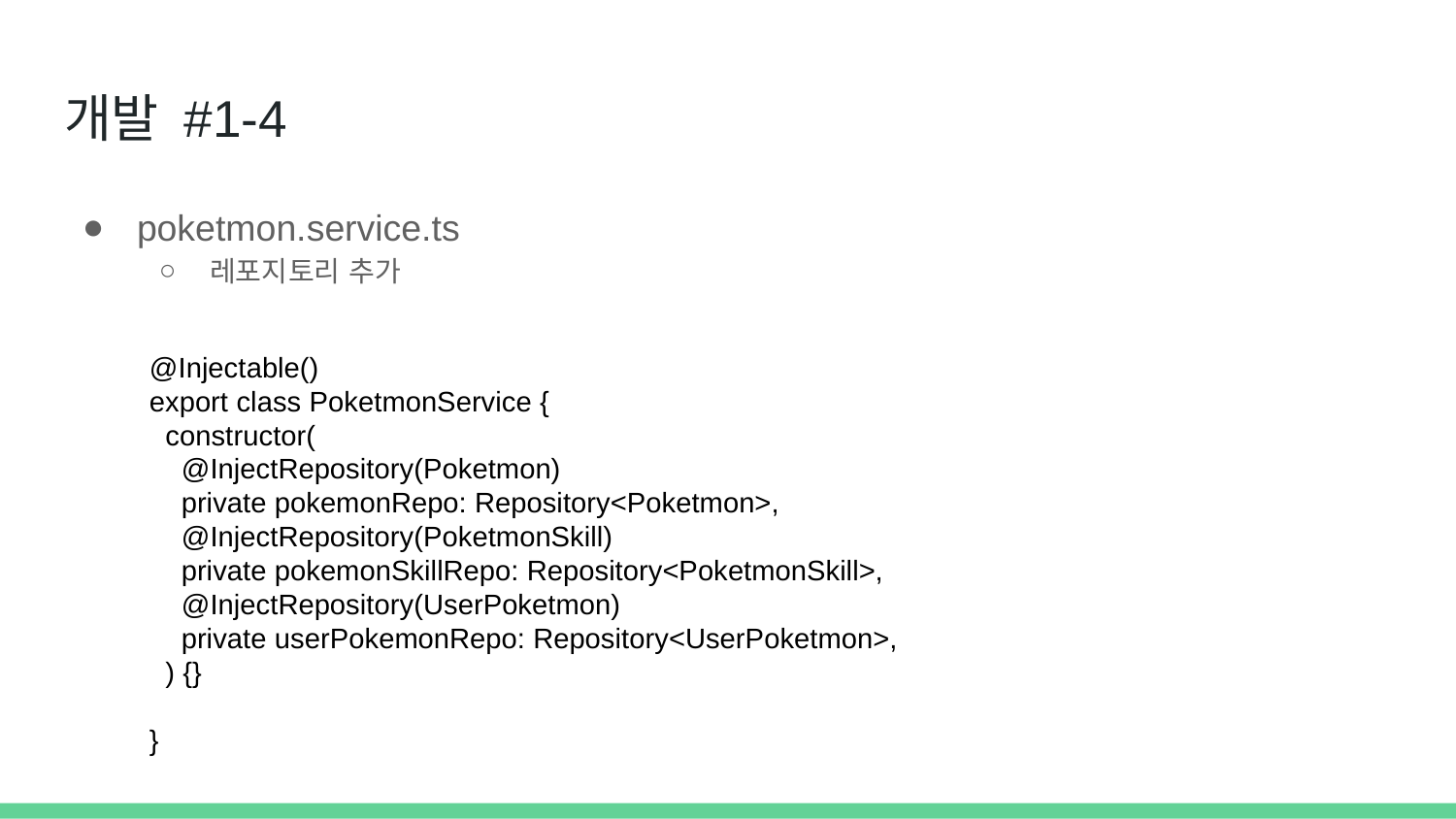

# 개발 #1-4
poketmon.service.ts
레포지토리 추가
@Injectable()
export class PoketmonService {
  constructor(
    @InjectRepository(Poketmon)
    private pokemonRepo: Repository<Poketmon>,
    @InjectRepository(PoketmonSkill)
    private pokemonSkillRepo: Repository<PoketmonSkill>,
    @InjectRepository(UserPoketmon)
    private userPokemonRepo: Repository<UserPoketmon>,
  ) {}

}